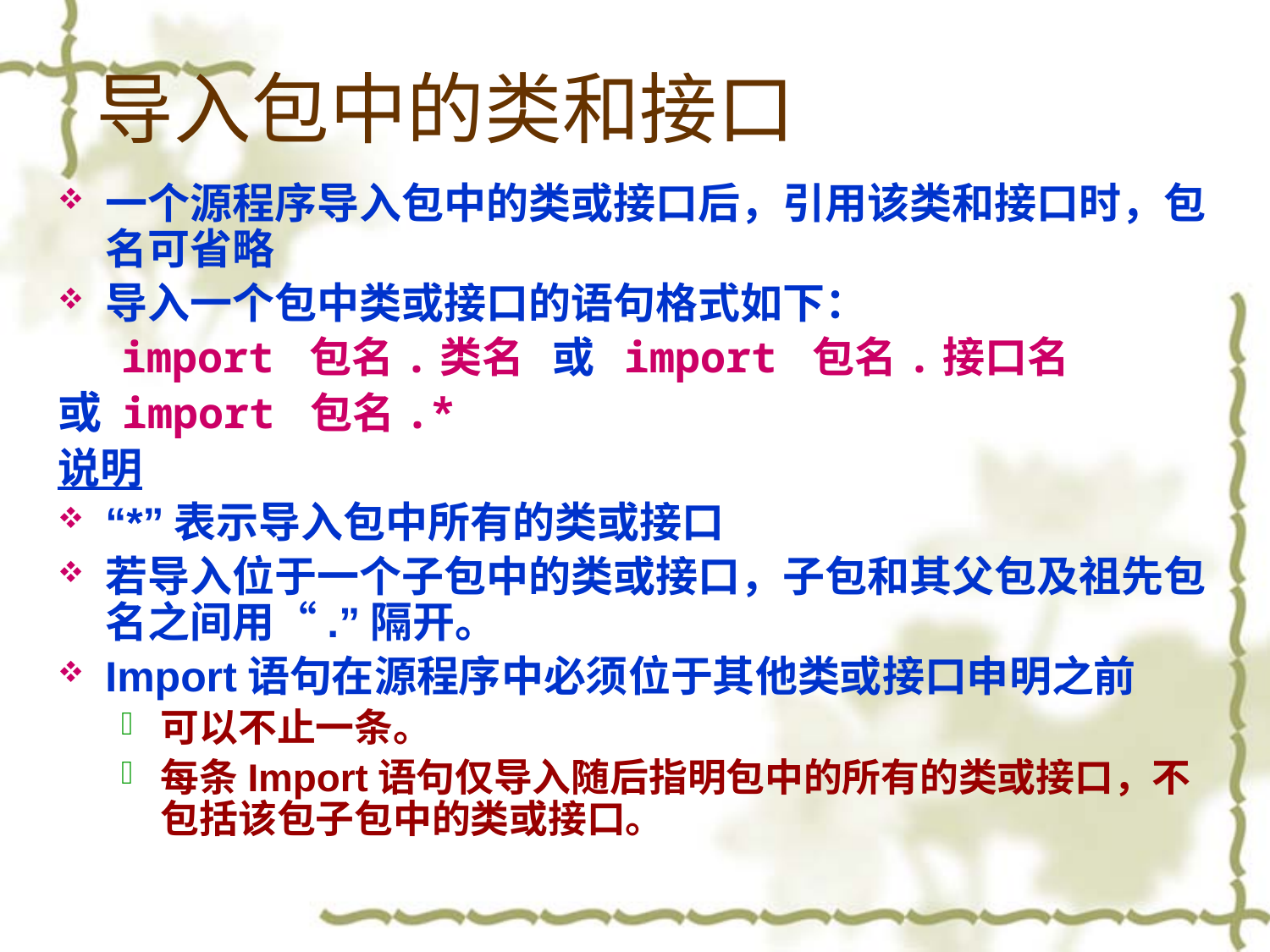

# 导入包中的类和接口
一个源程序导入包中的类或接口后，引用该类和接口时，包名可省略
导入一个包中类或接口的语句格式如下：
import 包名.类名   或  import 包名.接口名
或 import 包名.*
说明
“*”表示导入包中所有的类或接口
若导入位于一个子包中的类或接口，子包和其父包及祖先包名之间用“.”隔开。
Import语句在源程序中必须位于其他类或接口申明之前
可以不止一条。
每条Import语句仅导入随后指明包中的所有的类或接口，不包括该包子包中的类或接口。